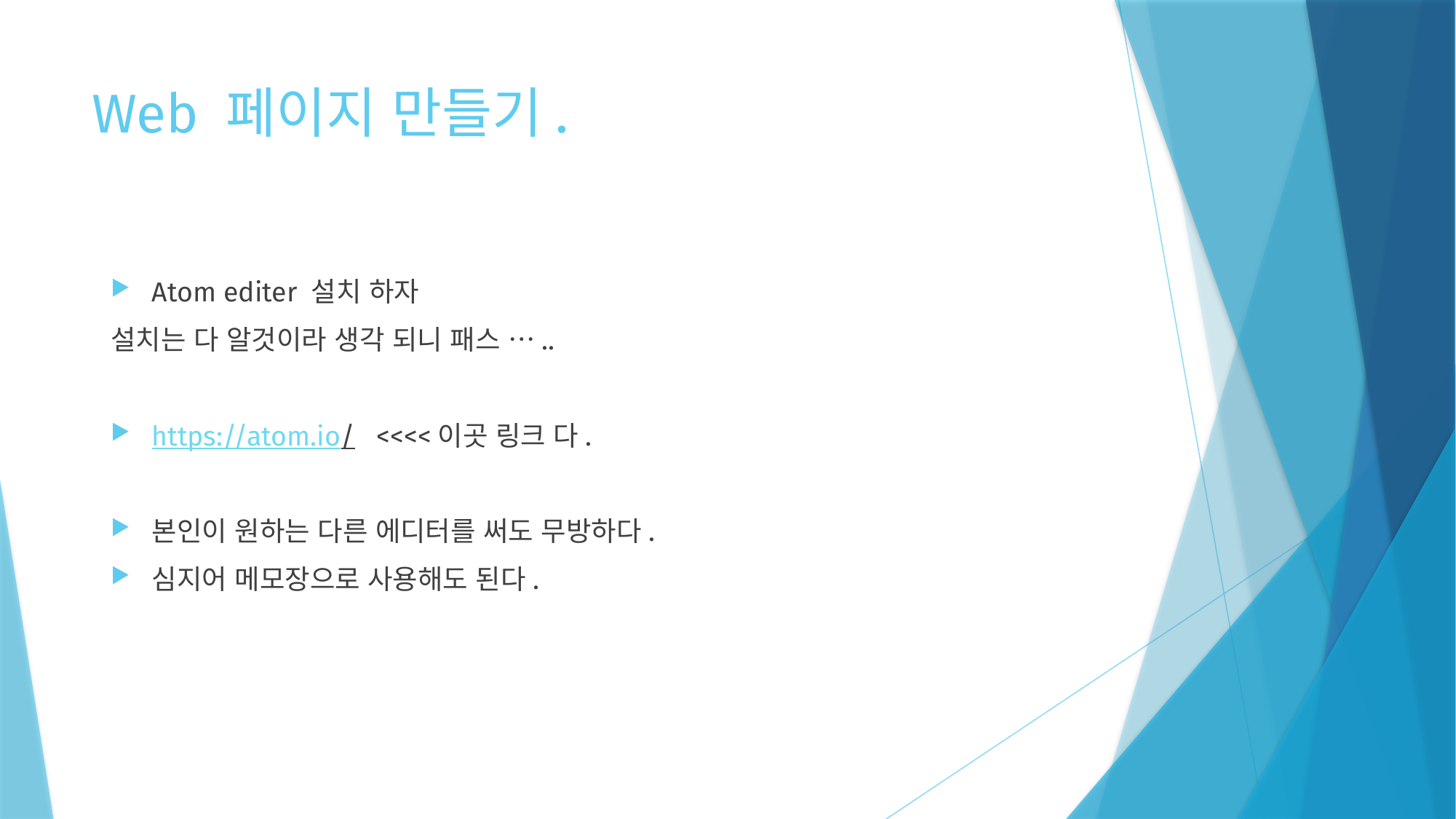

# Web 페이지 만들기.

Atom editer 설치 하자
설치는 다 알것이라 생각 되니 패스 …..

https://atom.io/   <<<<이곳 링크 다.

본인이 원하는 다른 에디터를 써도 무방하다.
심지어 메모장으로 사용해도 된다.